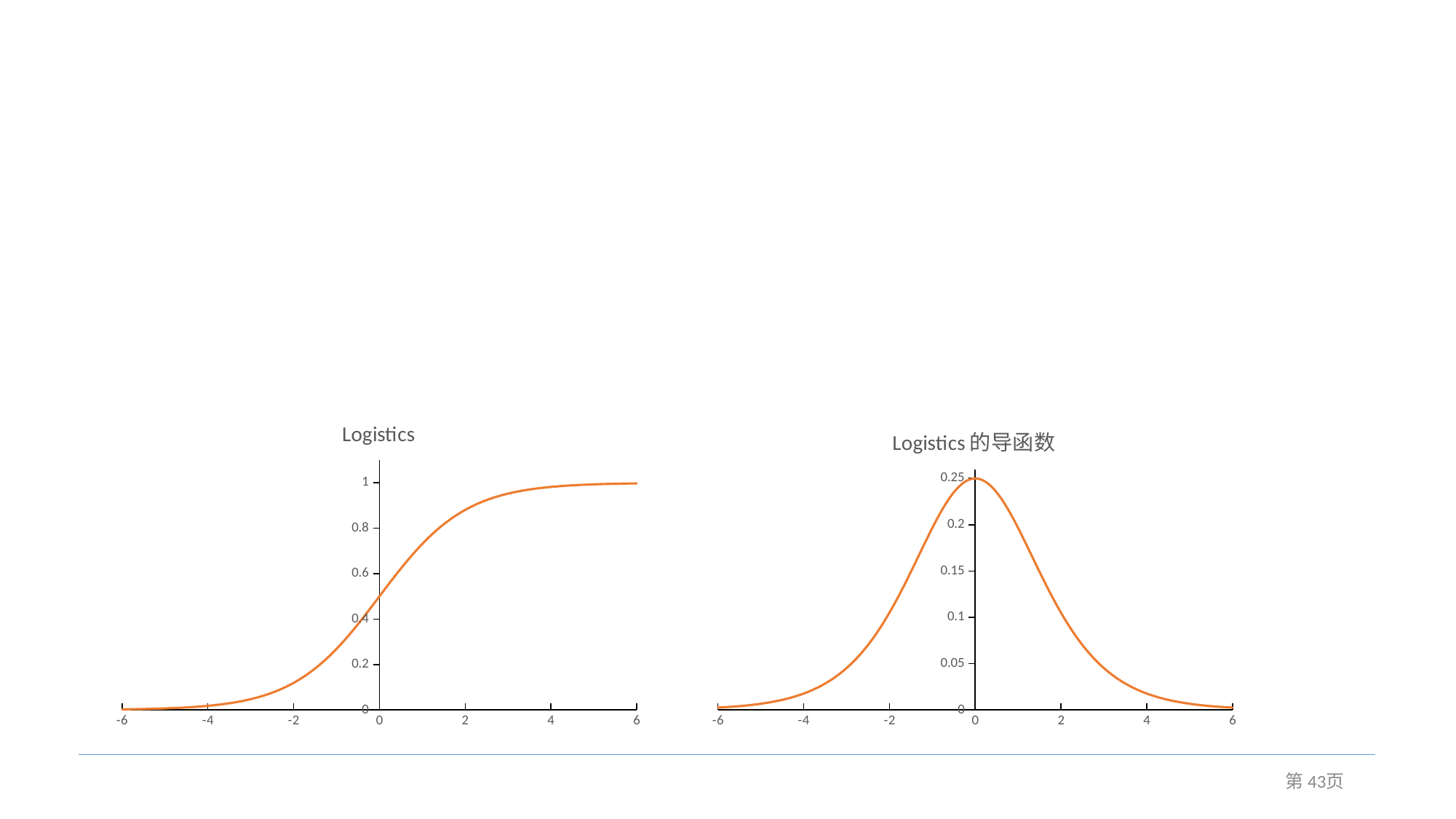

### Chart: Logistics

| Category |  |
|---|---|

### Chart: Logistics的导函数

| Category |  |
|---|---|
第43页